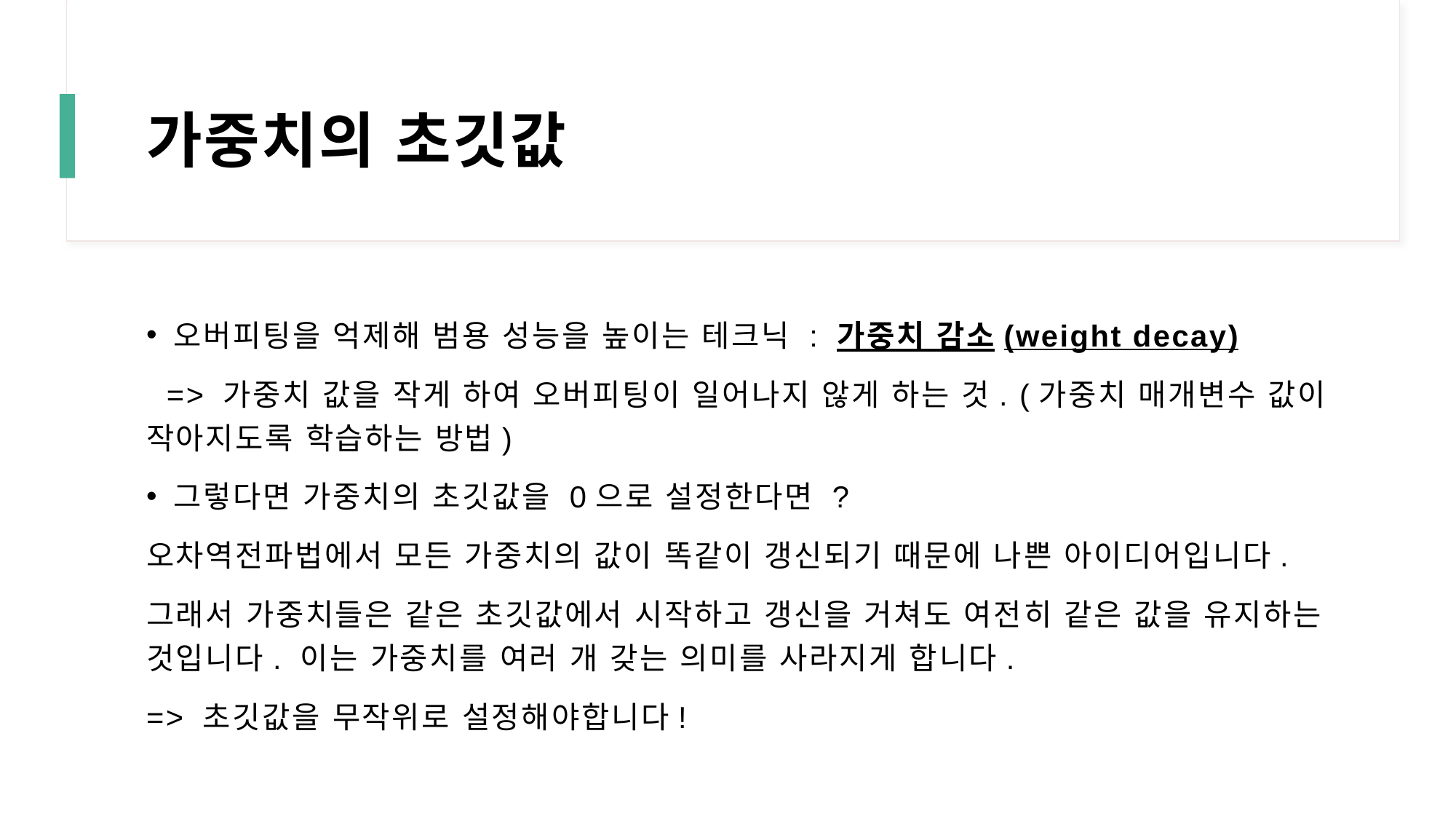

# 가중치의 초깃값
오버피팅을 억제해 범용 성능을 높이는 테크닉 : 가중치 감소(weight decay)
  => 가중치 값을 작게 하여 오버피팅이 일어나지 않게 하는 것. (가중치 매개변수 값이 작아지도록 학습하는 방법)
그렇다면 가중치의 초깃값을 0으로 설정한다면 ?
오차역전파법에서 모든 가중치의 값이 똑같이 갱신되기 때문에 나쁜 아이디어입니다.
그래서 가중치들은 같은 초깃값에서 시작하고 갱신을 거쳐도 여전히 같은 값을 유지하는 것입니다. 이는 가중치를 여러 개 갖는 의미를 사라지게 합니다.
=> 초깃값을 무작위로 설정해야합니다!